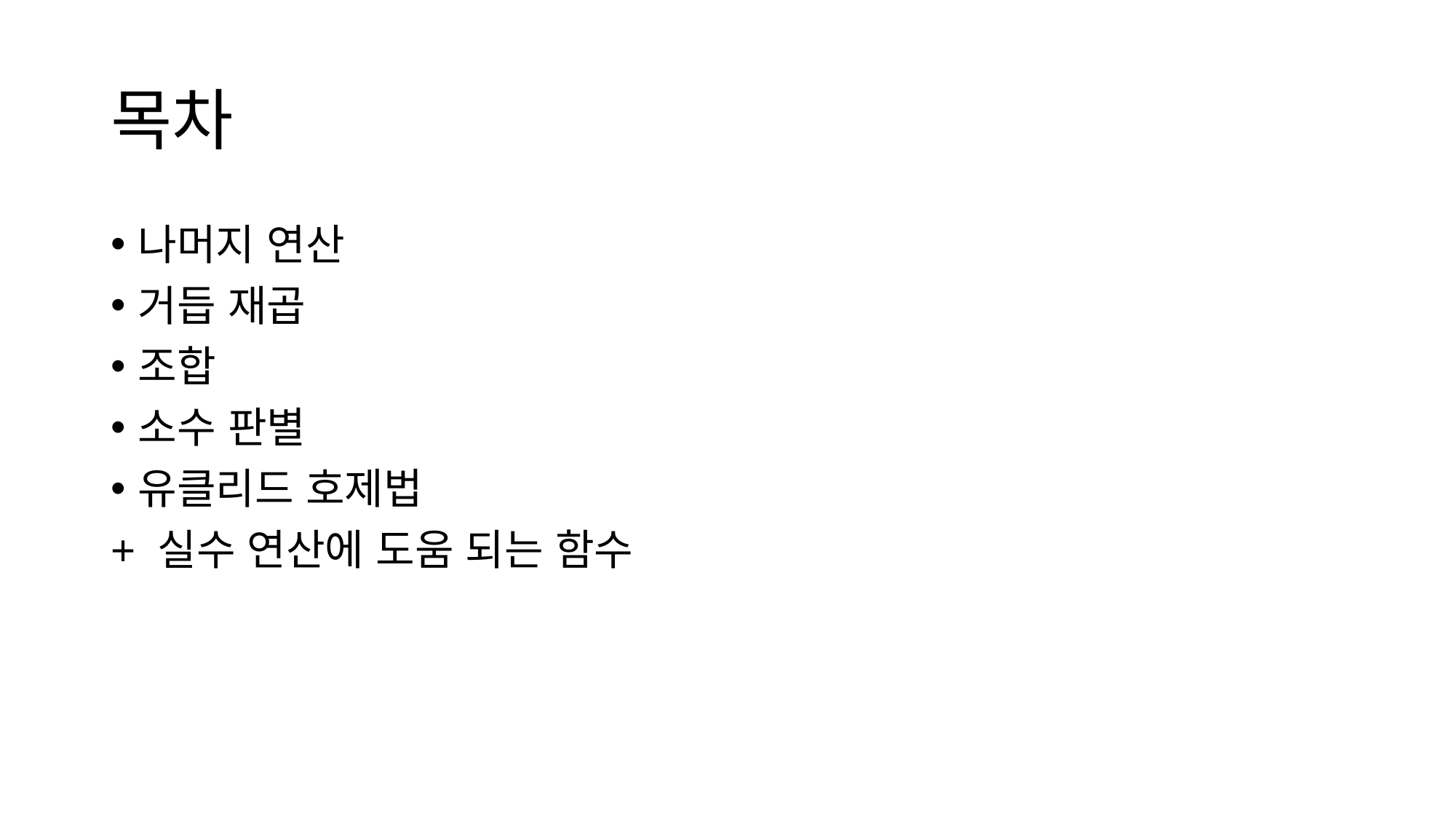

# 목차
나머지 연산
거듭 재곱
조합
소수 판별
유클리드 호제법
+ 실수 연산에 도움 되는 함수